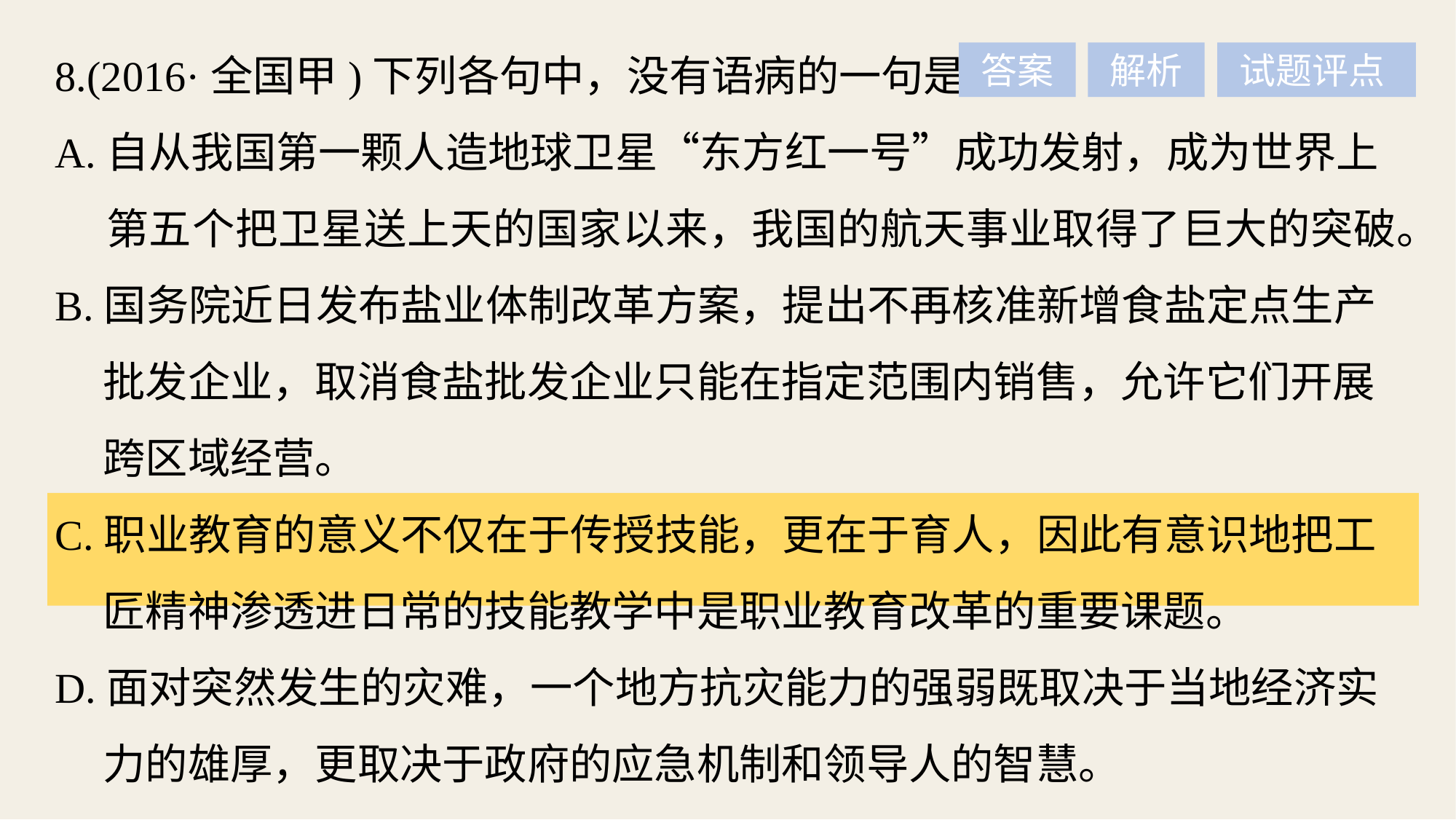

8.(2016·全国甲)下列各句中，没有语病的一句是
A.自从我国第一颗人造地球卫星“东方红一号”成功发射，成为世界上
    第五个把卫星送上天的国家以来，我国的航天事业取得了巨大的突破。
B.国务院近日发布盐业体制改革方案，提出不再核准新增食盐定点生产
    批发企业，取消食盐批发企业只能在指定范围内销售，允许它们开展
    跨区域经营。
C.职业教育的意义不仅在于传授技能，更在于育人，因此有意识地把工
    匠精神渗透进日常的技能教学中是职业教育改革的重要课题。
D.面对突然发生的灾难，一个地方抗灾能力的强弱既取决于当地经济实
    力的雄厚，更取决于政府的应急机制和领导人的智慧。
答案
解析
试题评点